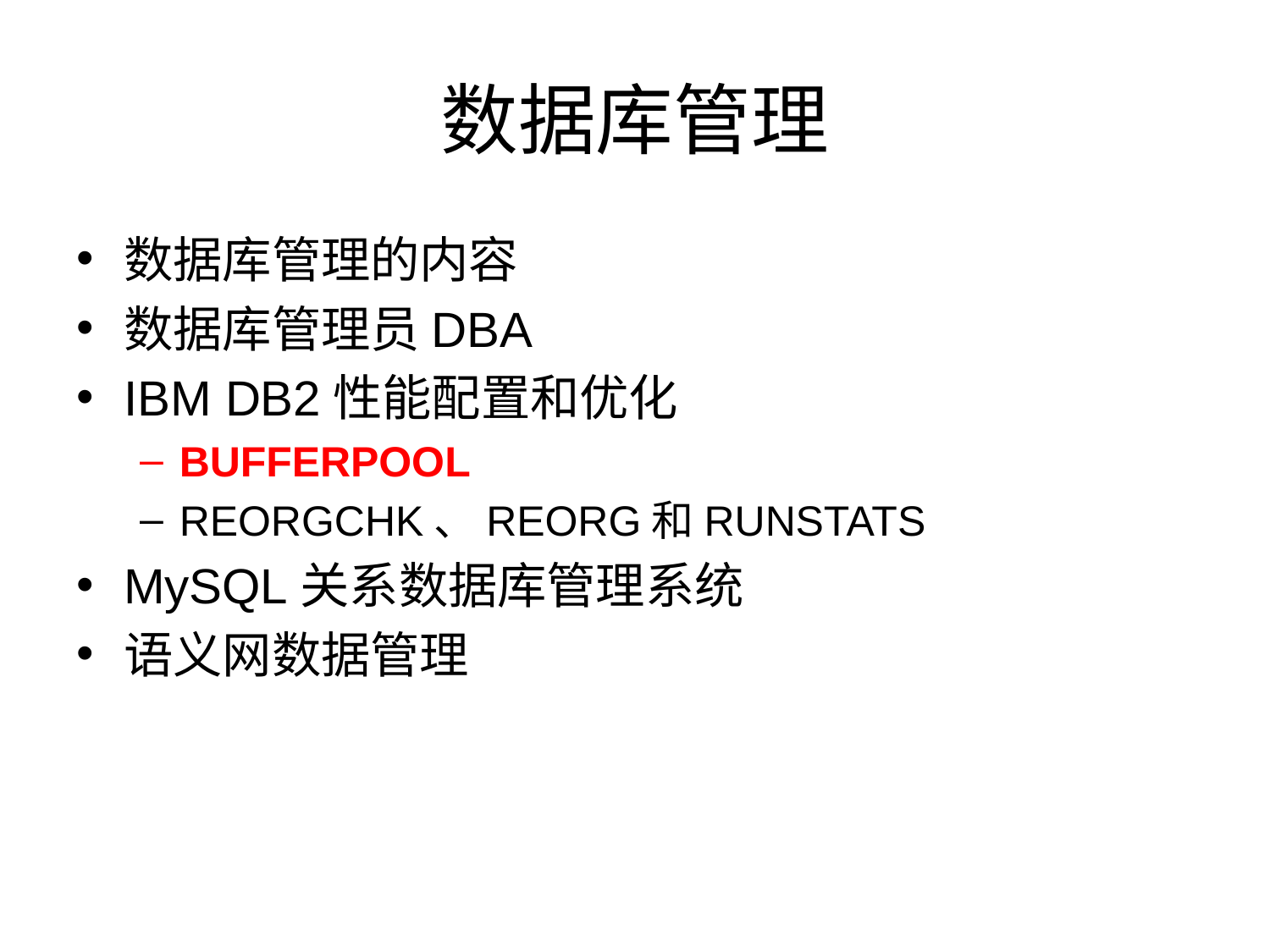

# 数据库管理
数据库管理的内容
数据库管理员DBA
IBM DB2性能配置和优化
BUFFERPOOL
REORGCHK、REORG和RUNSTATS
MySQL关系数据库管理系统
语义网数据管理